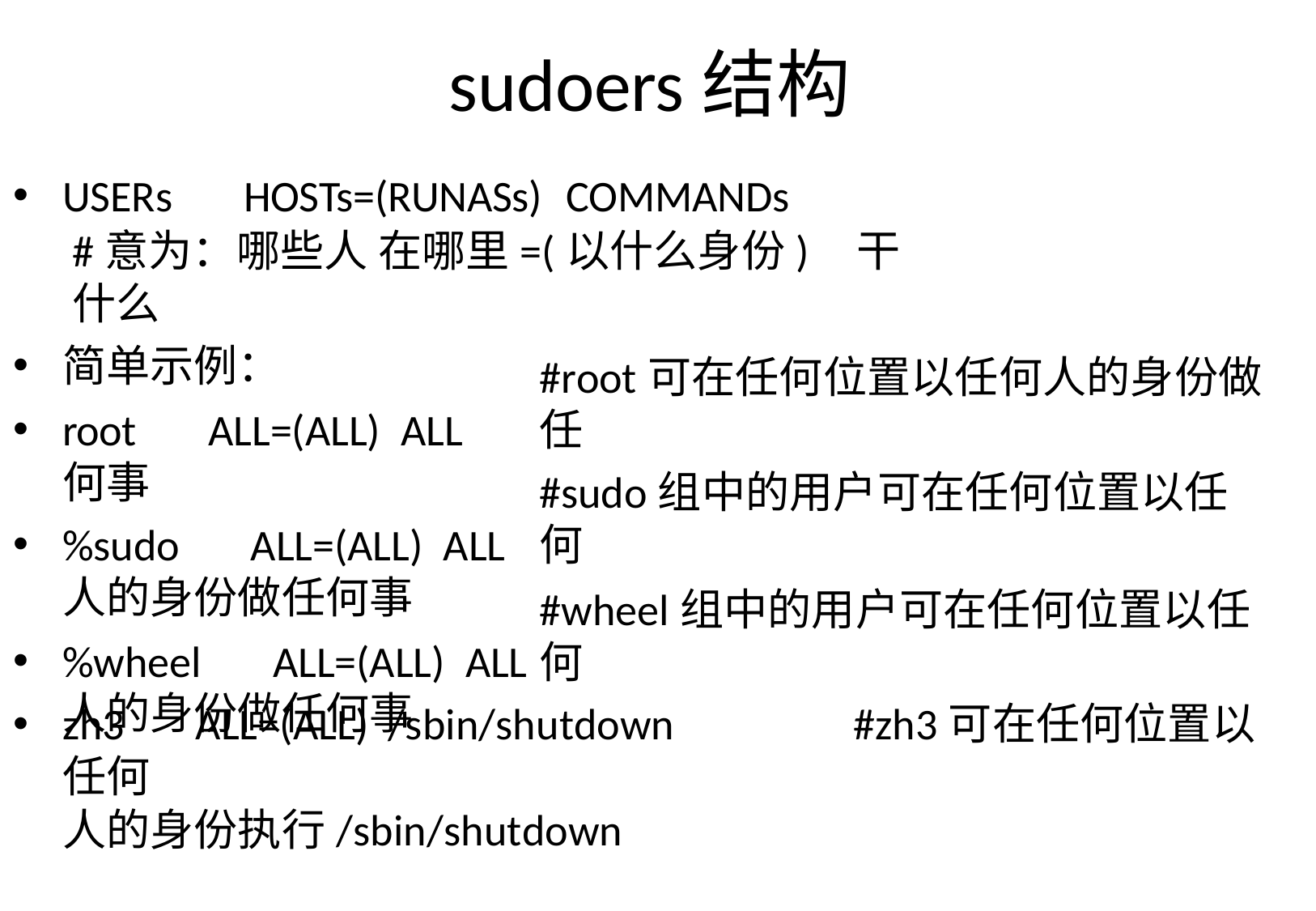

# sudoers结构
USERs	HOSTs=(RUNASs)	COMMANDs
#意为：哪些人 在哪里=(以什么身份)	干什么
简单示例：
root	ALL=(ALL)	ALL
何事
%sudo	ALL=(ALL)	ALL
人的身份做任何事
%wheel	ALL=(ALL)	ALL
人的身份做任何事
#root可在任何位置以任何人的身份做任
#sudo组中的用户可在任何位置以任何
#wheel组中的用户可在任何位置以任何
zh3	ALL=(ALL)	/sbin/shutdown	#zh3可在任何位置以任何
人的身份执行/sbin/shutdown